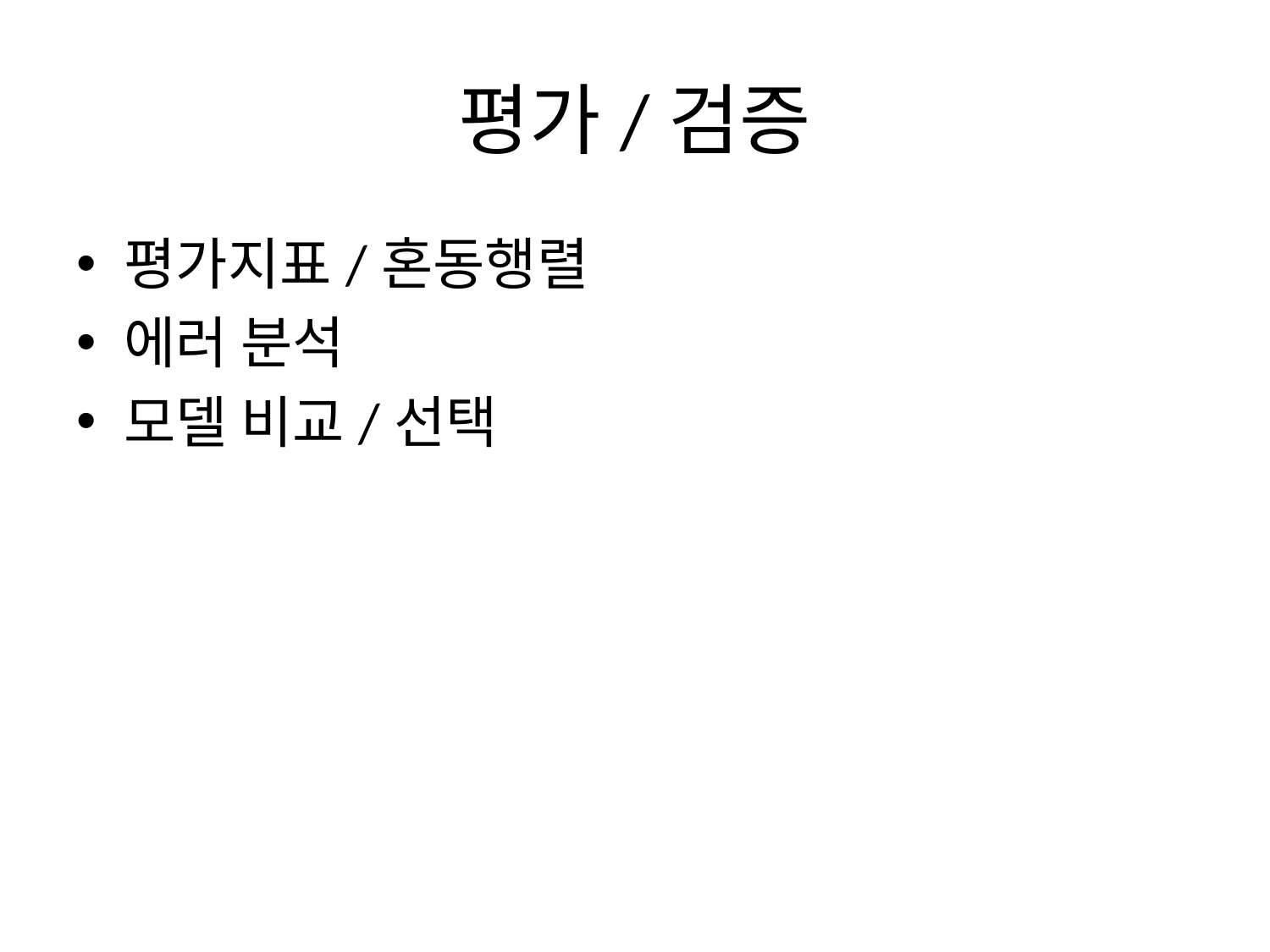

# 평가/검증
평가지표/혼동행렬
에러 분석
모델 비교/선택